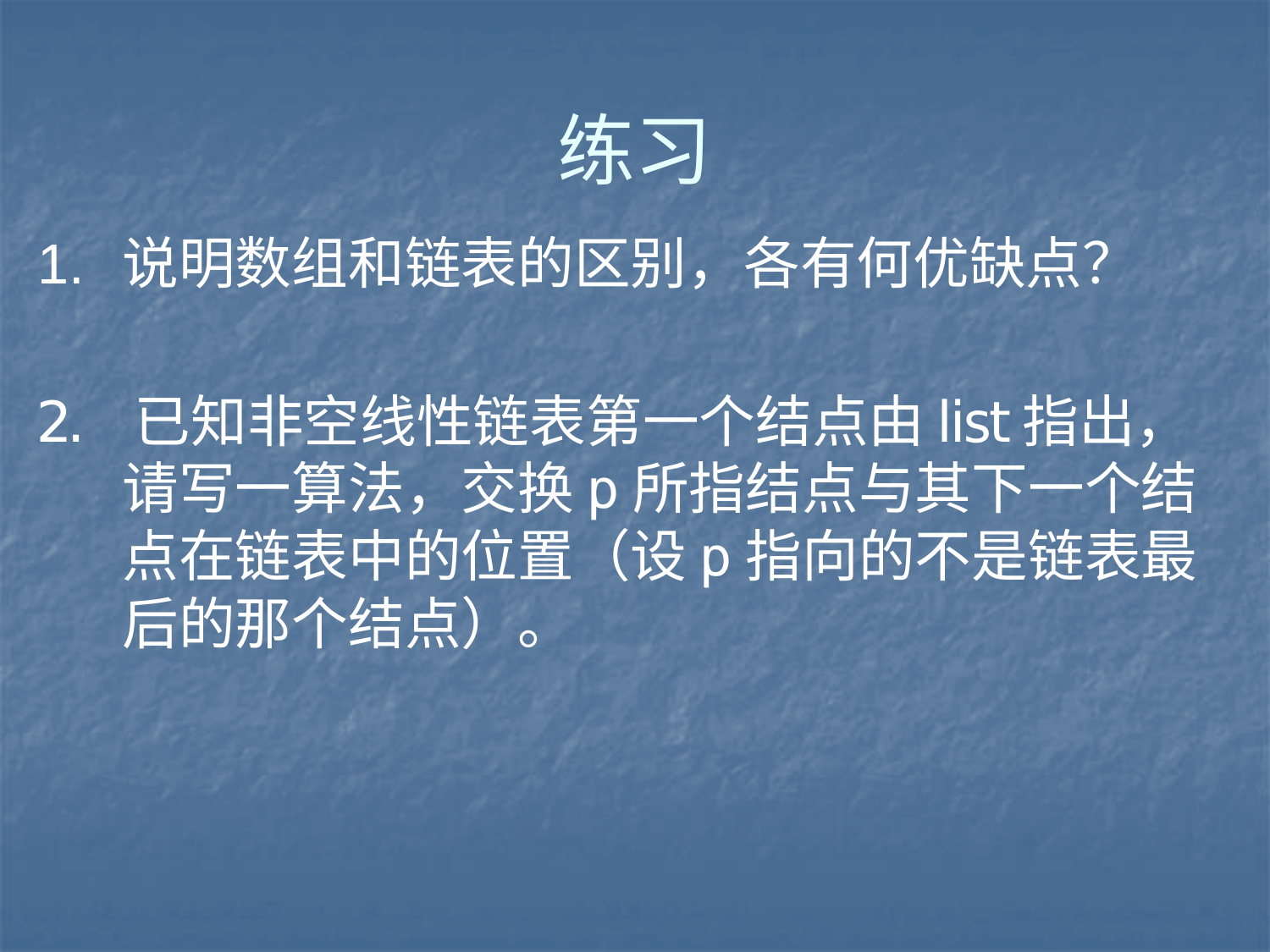

# 练习
说明数组和链表的区别，各有何优缺点？

2.  已知非空线性链表第一个结点由list指出，请写一算法，交换p所指结点与其下一个结点在链表中的位置（设p指向的不是链表最后的那个结点）。